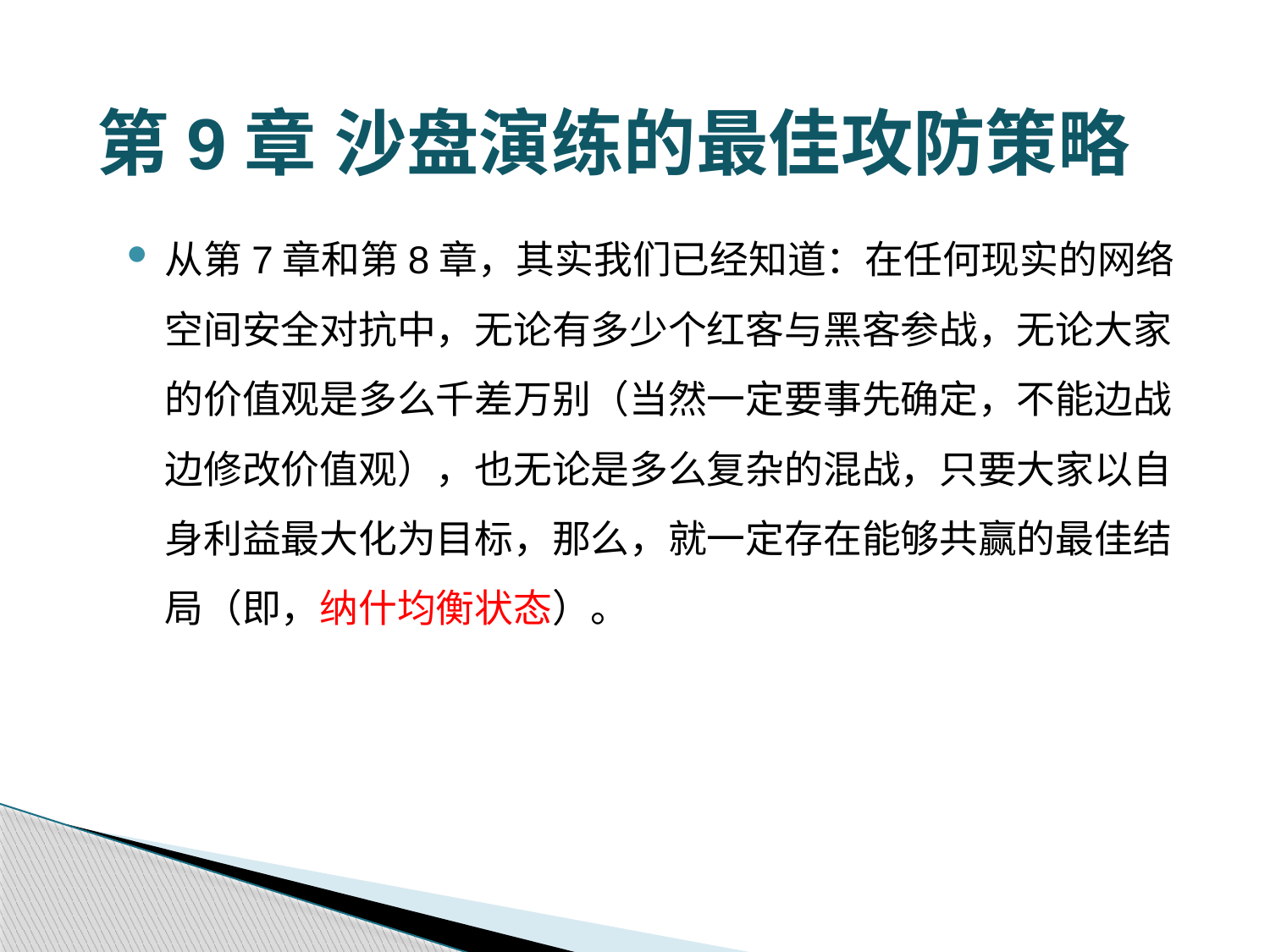

第9章 沙盘演练的最佳攻防策略
从第7章和第8章，其实我们已经知道：在任何现实的网络空间安全对抗中，无论有多少个红客与黑客参战，无论大家的价值观是多么千差万别（当然一定要事先确定，不能边战边修改价值观），也无论是多么复杂的混战，只要大家以自身利益最大化为目标，那么，就一定存在能够共赢的最佳结局（即，纳什均衡状态）。